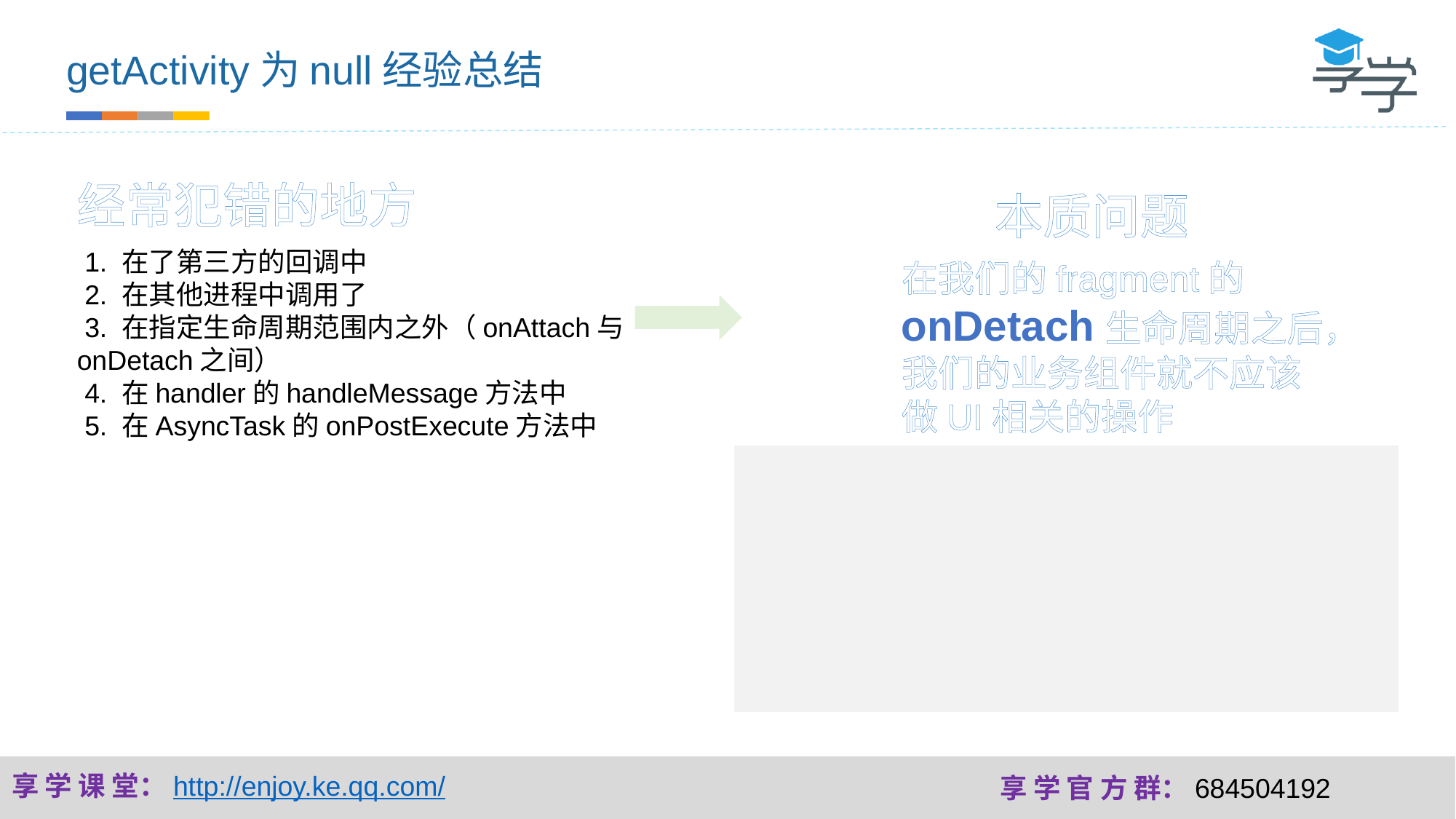

getActivity为null经验总结

经常犯错的地方
本质问题
 1. 在了第三方的回调中
 2. 在其他进程中调用了
 3. 在指定生命周期范围内之外（onAttach与onDetach之间）
 4. 在handler的handleMessage方法中
 5. 在AsyncTask的onPostExecute方法中
在我们的fragment的onDetach生命周期之后，
我们的业务组件就不应该做UI相关的操作